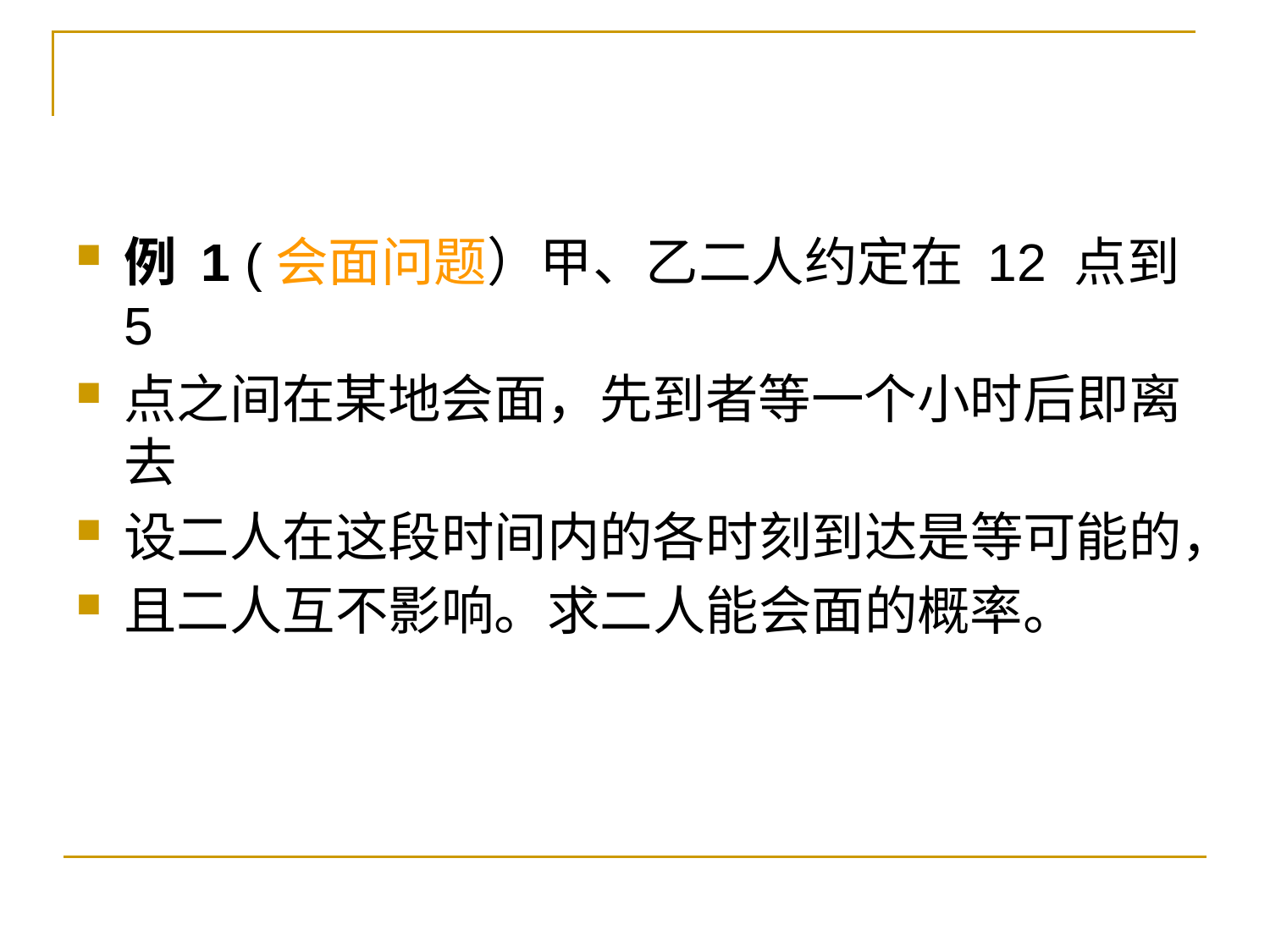

#
例 1 (会面问题）甲、乙二人约定在 12 点到 5
点之间在某地会面，先到者等一个小时后即离去
设二人在这段时间内的各时刻到达是等可能的，
且二人互不影响。求二人能会面的概率。